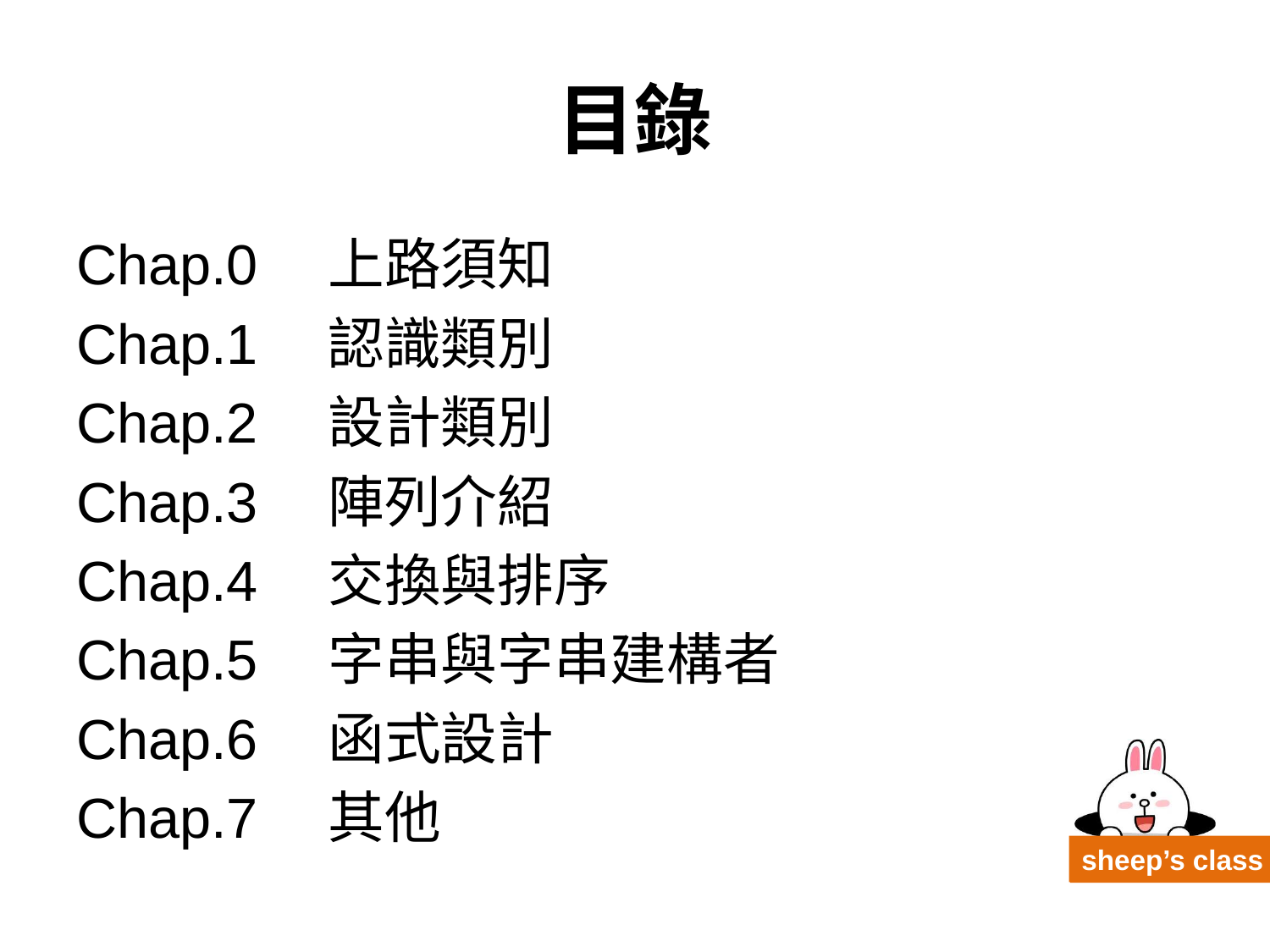

# 目錄
Chap.0　上路須知
Chap.1　認識類別
Chap.2　設計類別
Chap.3　陣列介紹
Chap.4　交換與排序
Chap.5　字串與字串建構者
Chap.6　函式設計
Chap.7　其他